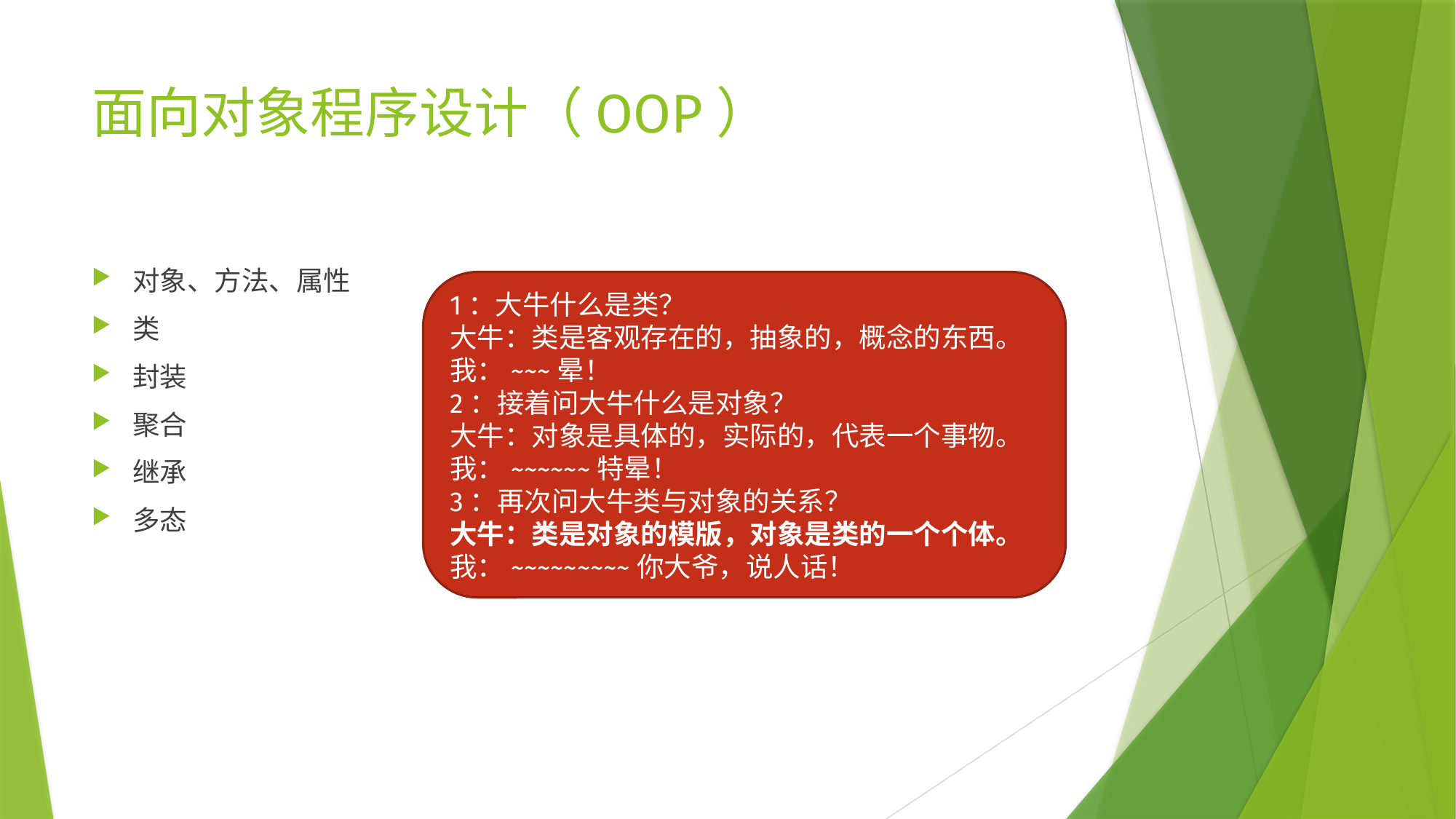

# 面向对象程序设计（OOP）
对象、方法、属性
类
封装
聚合
继承
多态
1：大牛什么是类？
大牛：类是客观存在的，抽象的，概念的东西。
我：~~~晕！
2：接着问大牛什么是对象？
大牛：对象是具体的，实际的，代表一个事物。
我：~~~~~~特晕！
3：再次问大牛类与对象的关系？
大牛：类是对象的模版，对象是类的一个个体。
我：~~~~~~~~~你大爷，说人话！